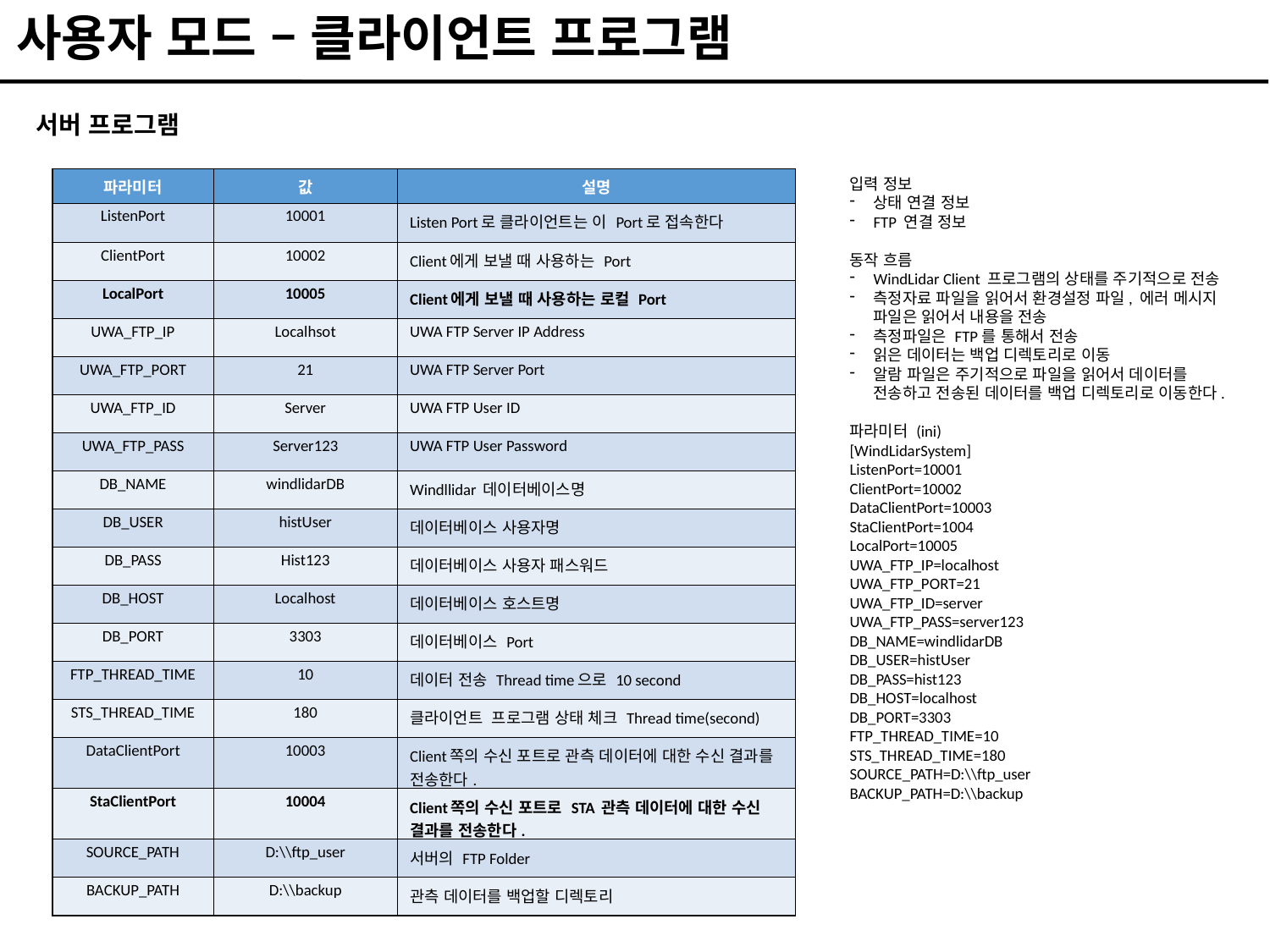

사용자 모드 – 클라이언트 프로그램

서버 프로그램
입력 정보
상태 연결 정보
FTP 연결 정보

동작 흐름
WindLidar Client 프로그램의 상태를 주기적으로 전송
측정자료 파일을 읽어서 환경설정 파일, 에러 메시지 파일은 읽어서 내용을 전송
측정파일은 FTP를 통해서 전송
읽은 데이터는 백업 디렉토리로 이동
알람 파일은 주기적으로 파일을 읽어서 데이터를 전송하고 전송된 데이터를 백업 디렉토리로 이동한다.

파라미터 (ini)
[WindLidarSystem]
ListenPort=10001
ClientPort=10002
DataClientPort=10003
StaClientPort=1004
LocalPort=10005
UWA_FTP_IP=localhost
UWA_FTP_PORT=21
UWA_FTP_ID=server
UWA_FTP_PASS=server123
DB_NAME=windlidarDB
DB_USER=histUser
DB_PASS=hist123
DB_HOST=localhost
DB_PORT=3303
FTP_THREAD_TIME=10
STS_THREAD_TIME=180
SOURCE_PATH=D:\\ftp_user
BACKUP_PATH=D:\\backup
| 파라미터 | 값 | 설명 |
| --- | --- | --- |
| ListenPort | 10001 | Listen Port로 클라이언트는 이 Port로 접속한다 |
| ClientPort | 10002 | Client에게 보낼 때 사용하는 Port |
| LocalPort | 10005 | Client에게 보낼 때 사용하는 로컬 Port |
| UWA\_FTP\_IP | Localhsot | UWA FTP Server IP Address |
| UWA\_FTP\_PORT | 21 | UWA FTP Server Port |
| UWA\_FTP\_ID | Server | UWA FTP User ID |
| UWA\_FTP\_PASS | Server123 | UWA FTP User Password |
| DB\_NAME | windlidarDB | Windllidar 데이터베이스명 |
| DB\_USER | histUser | 데이터베이스 사용자명 |
| DB\_PASS | Hist123 | 데이터베이스 사용자 패스워드 |
| DB\_HOST | Localhost | 데이터베이스 호스트명 |
| DB\_PORT | 3303 | 데이터베이스 Port |
| FTP\_THREAD\_TIME | 10 | 데이터 전송 Thread time으로 10 second |
| STS\_THREAD\_TIME | 180 | 클라이언트 프로그램 상태 체크 Thread time(second) |
| DataClientPort | 10003 | Client쪽의 수신 포트로 관측 데이터에 대한 수신 결과를 전송한다. |
| StaClientPort | 10004 | Client쪽의 수신 포트로 STA 관측 데이터에 대한 수신 결과를 전송한다. |
| SOURCE\_PATH | D:\\ftp\_user | 서버의 FTP Folder |
| BACKUP\_PATH | D:\\backup | 관측 데이터를 백업할 디렉토리 |